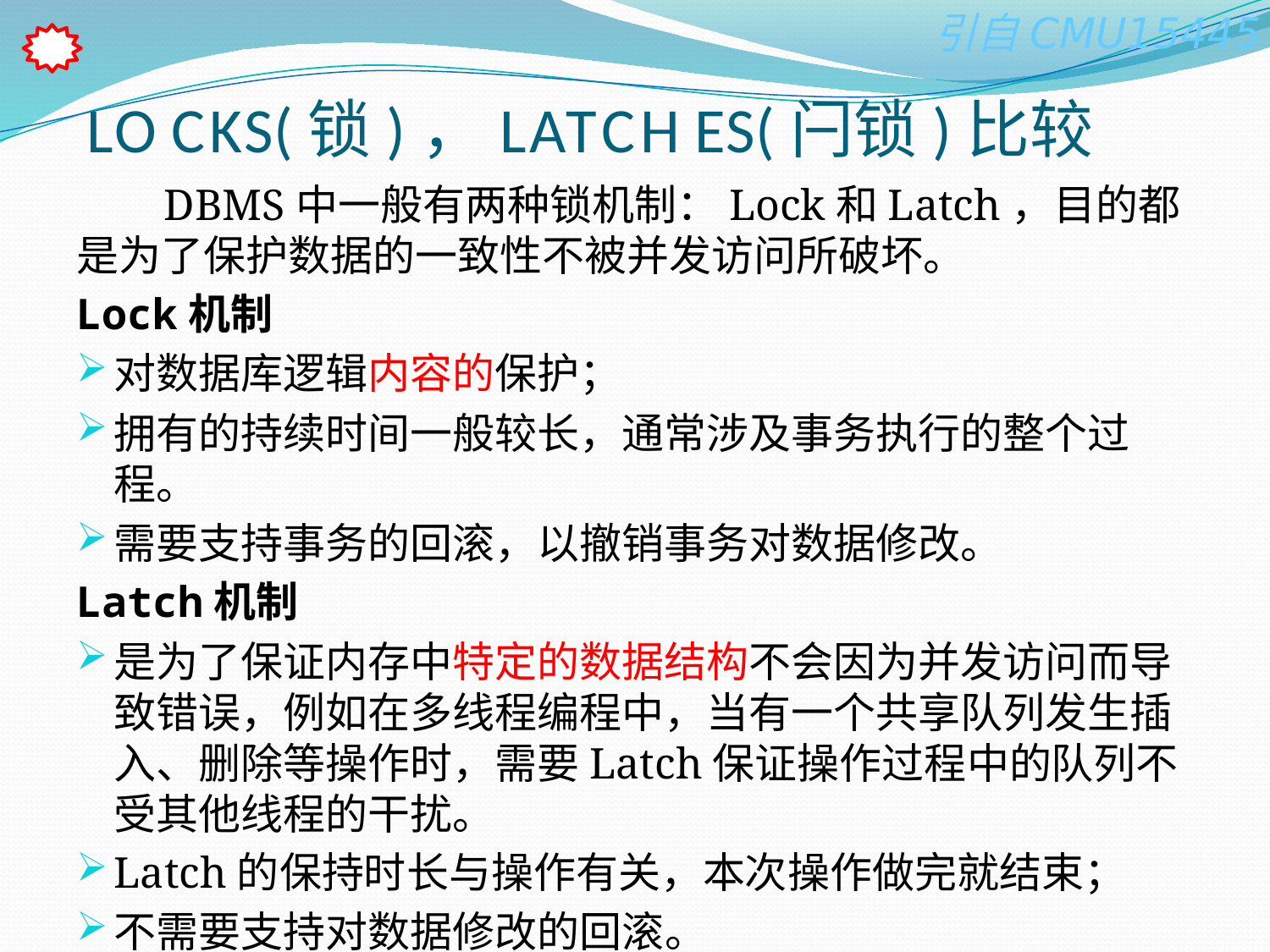

# LO CKS(锁)，LATCH ES(闩锁)比较
        DBMS中一般有两种锁机制：Lock和Latch，目的都是为了保护数据的一致性不被并发访问所破坏。
Lock机制
对数据库逻辑内容的保护；
拥有的持续时间一般较长，通常涉及事务执行的整个过程。
需要支持事务的回滚，以撤销事务对数据修改。
Latch机制
是为了保证内存中特定的数据结构不会因为并发访问而导致错误，例如在多线程编程中，当有一个共享队列发生插入、删除等操作时，需要Latch保证操作过程中的队列不受其他线程的干扰。
Latch的保持时长与操作有关，本次操作做完就结束；
不需要支持对数据修改的回滚。